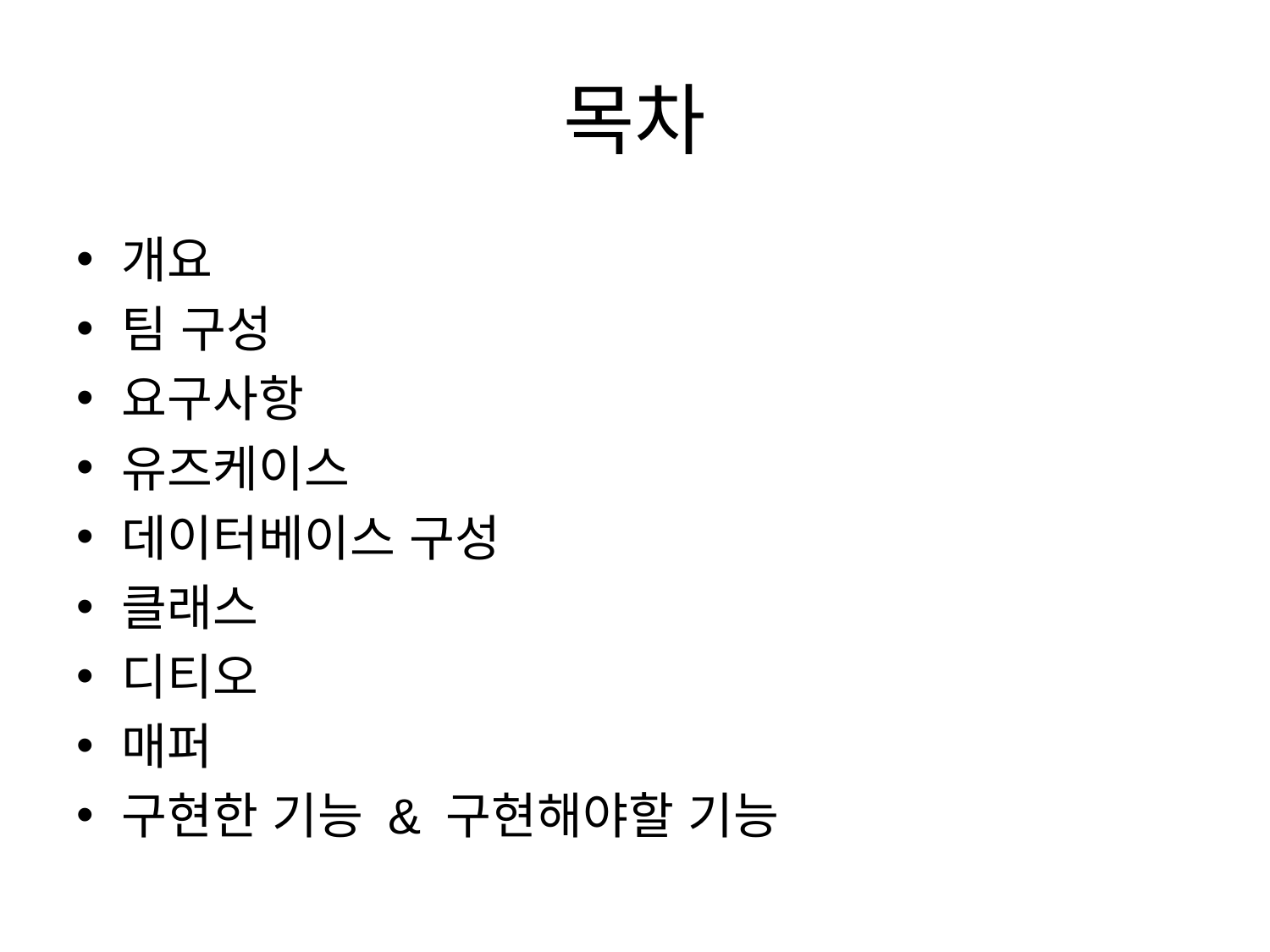

# 목차
개요
팀 구성
요구사항
유즈케이스
데이터베이스 구성
클래스
디티오
매퍼
구현한 기능 & 구현해야할 기능